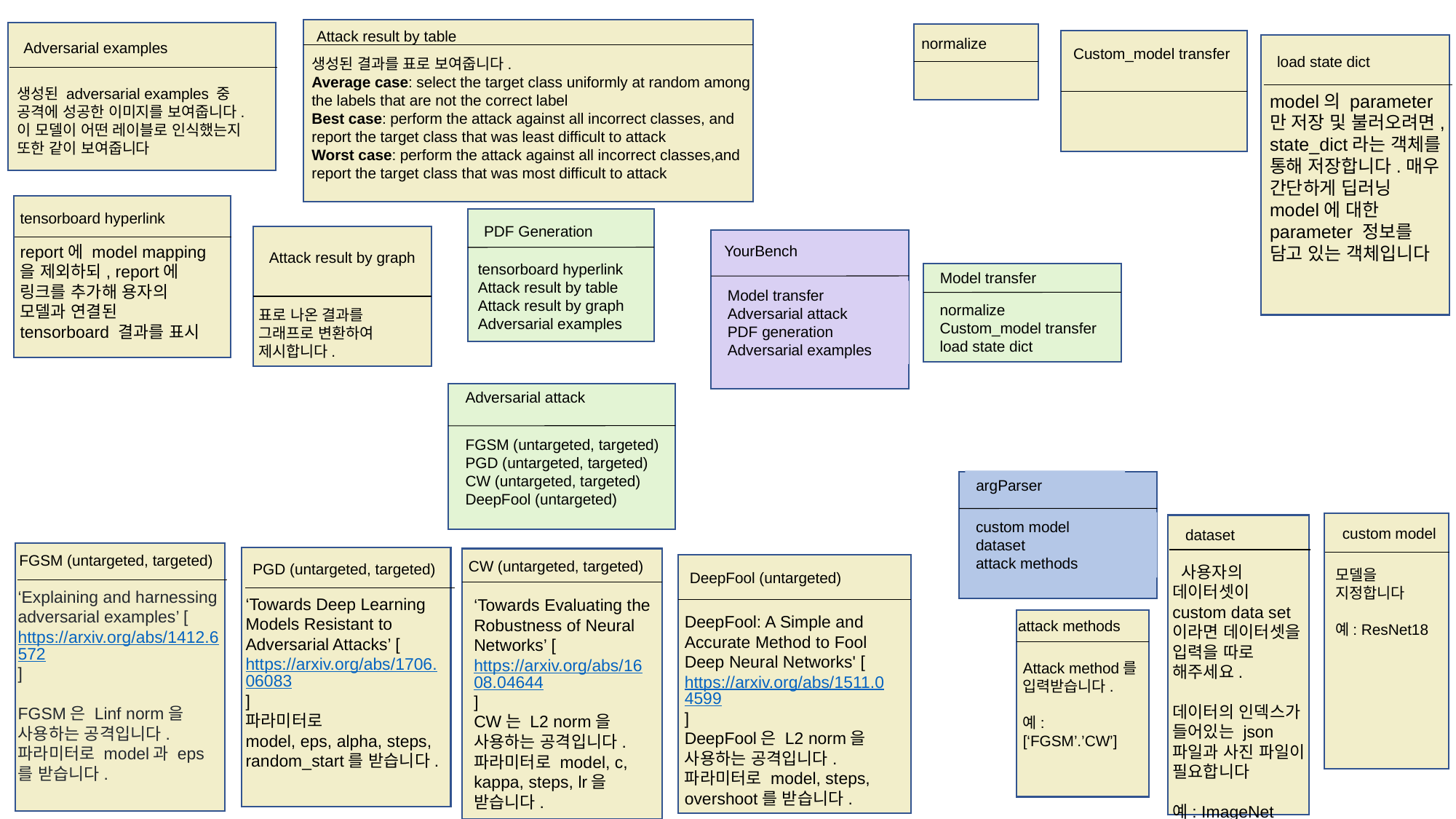

Attack result by table

생성된 결과를 표로 보여줍니다.
Average case: select the target class uniformly at random among the labels that are not the correct label
Best case: perform the attack against all incorrect classes, and report the target class that was least difficult to attack
Worst case: perform the attack against all incorrect classes,and report the target class that was most difficult to attack

Adversarial examples
생성된 adversarial examples 중 공격에 성공한 이미지를 보여줍니다.
이 모델이 어떤 레이블로 인식했는지 또한 같이 보여줍니다

normalize

Custom_model transfer

load state dict

model의 parameter만 저장 및 불러오려면, state_dict라는 객체를 통해 저장합니다.매우 간단하게 딥러닝 model에 대한 parameter 정보를 담고 있는 객체입니다

tensorboard hyperlink
report에 model mapping을 제외하되, report에 링크를 추가해 용자의 모델과 연결된 tensorboard 결과를 표시

PDF Generation
tensorboard hyperlink
Attack result by table
Attack result by graph
Adversarial examples

Attack result by graph
표로 나온 결과를 그래프로 변환하여 제시합니다.

YourBench
Model transfer
Adversarial attack
PDF generation
Adversarial examples
Model transfer

normalize
Custom_model transfer
load state dict
Adversarial attack

FGSM (untargeted, targeted)
PGD (untargeted, targeted)
CW (untargeted, targeted)
DeepFool (untargeted)
argParser

custom model
dataset
attack methods

custom model
모델을 지정합니다

예: ResNet18

dataset
 사용자의 데이터셋이 custom data set이라면 데이터셋을 입력을 따로 해주세요.

데이터의 인덱스가 들어있는 json 파일과 사진 파일이 필요합니다

예: ImageNet

FGSM (untargeted, targeted)

‘Explaining and harnessing adversarial examples’ [https://arxiv.org/abs/1412.6572]
FGSM은 Linf norm을 사용하는 공격입니다.
파라미터로 model과 eps를 받습니다.

PGD (untargeted, targeted)

‘Towards Deep Learning Models Resistant to Adversarial Attacks’ [https://arxiv.org/abs/1706.06083]
파라미터로
model, eps, alpha, steps, random_start를 받습니다.

CW (untargeted, targeted)
‘Towards Evaluating the Robustness of Neural Networks’ [https://arxiv.org/abs/1608.04644]
CW는 L2 norm을 사용하는 공격입니다.
파라미터로 model, c, kappa, steps, lr을 받습니다.

DeepFool (untargeted)

DeepFool: A Simple and Accurate Method to Fool Deep Neural Networks' [https://arxiv.org/abs/1511.04599]
DeepFool은 L2 norm을 사용하는 공격입니다.
파라미터로 model, steps, overshoot를 받습니다.

attack methods
Attack method를 입력받습니다.

예: [‘FGSM’.’CW’]